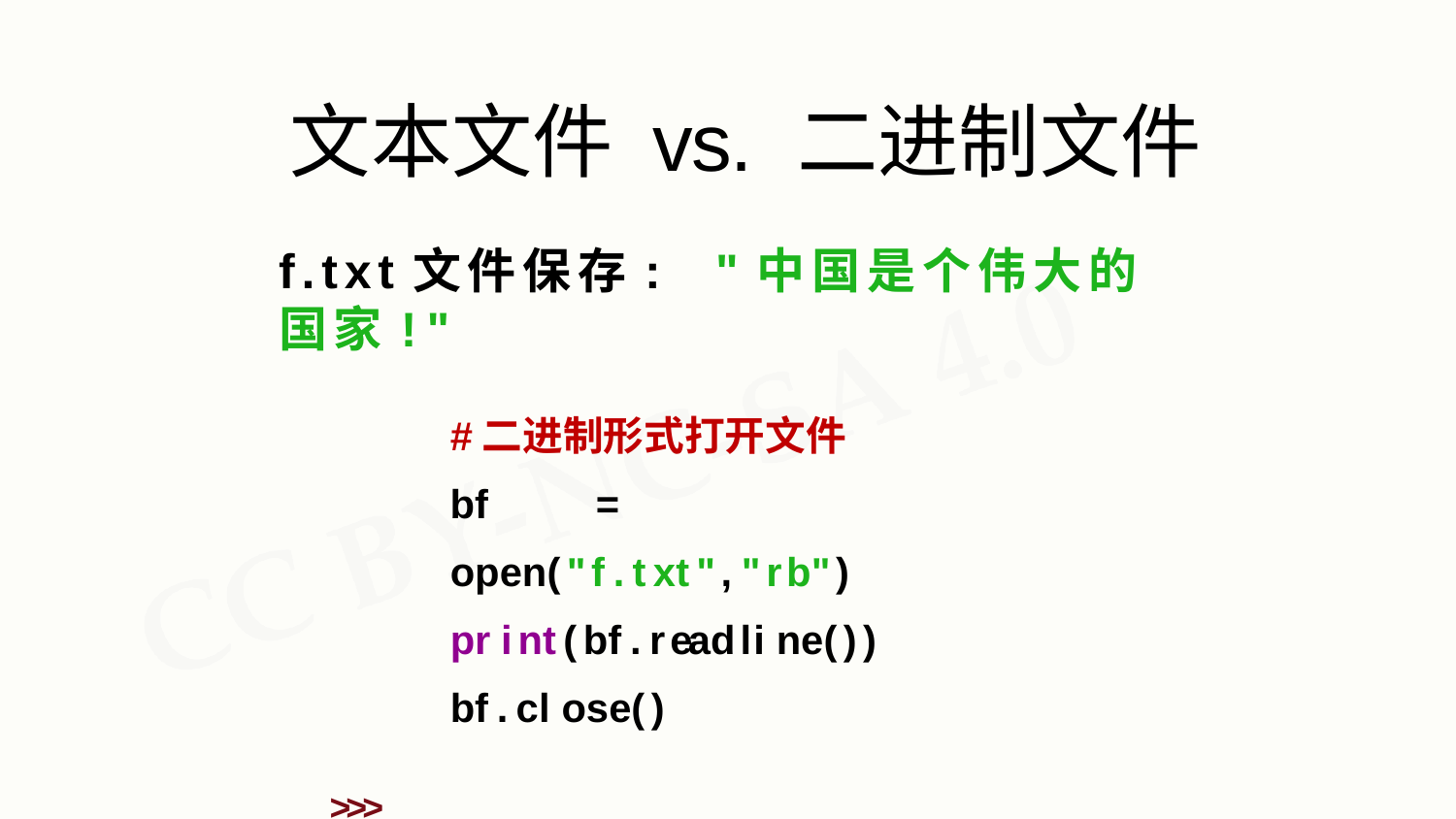

# 文本文件 vs. 二进制文件
f.txt文件保存:	"中国是个伟大的国家!"

#二进制形式打开文件
bf	=	open("f.txt",	"rb") print(bf.readline()) bf.close()

>>>
b'\xd6\xd0\xb9\xfa\xca\xc7\xb8\xf6\xce\xb0
\xb4\xf3\xb5\xc4\xb9\xfa\xbc\xd2\xa3\xa1'